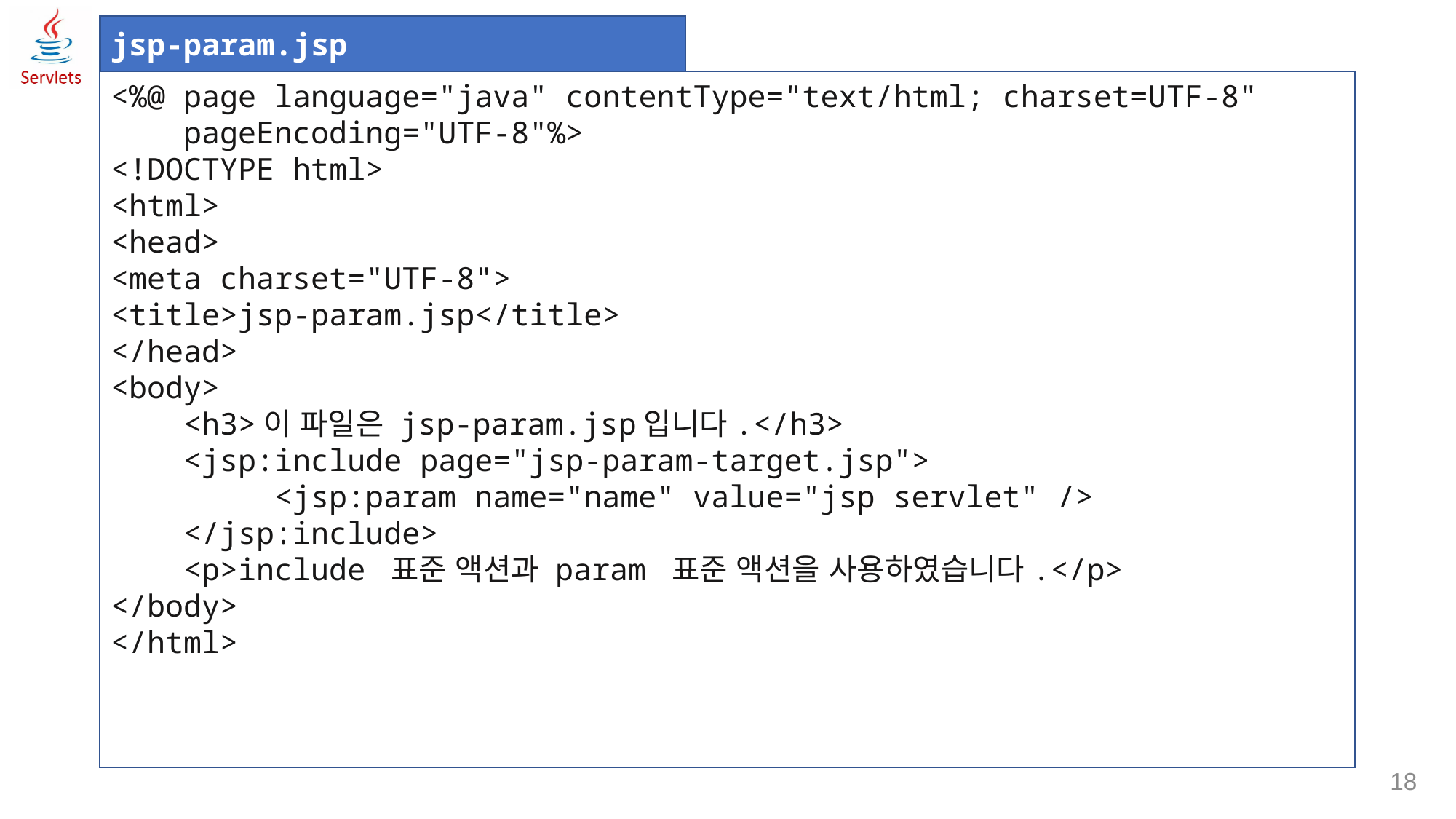

jsp-param.jsp
<%@ page language="java" contentType="text/html; charset=UTF-8"
    pageEncoding="UTF-8"%>
<!DOCTYPE html>
<html>
<head>
<meta charset="UTF-8">
<title>jsp-param.jsp</title>
</head>
<body>
    <h3>이 파일은 jsp-param.jsp입니다.</h3>
    <jsp:include page="jsp-param-target.jsp">
         <jsp:param name="name" value="jsp servlet" />
    </jsp:include>
    <p>include 표준 액션과 param 표준 액션을 사용하였습니다.</p>
</body>
</html>
18